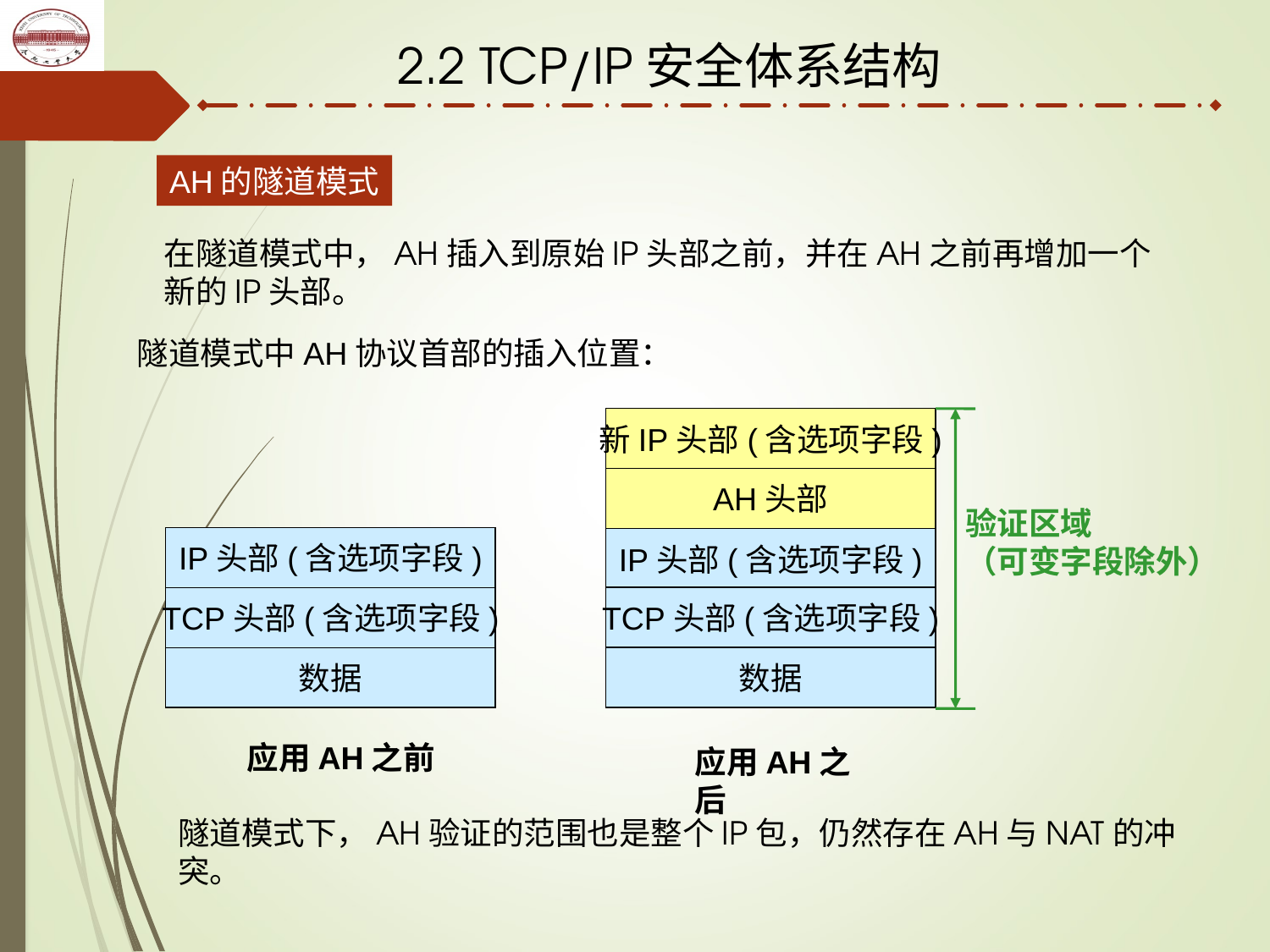

2.2 TCP/IP安全体系结构
AH的隧道模式
在隧道模式中，AH插入到原始IP头部之前，并在AH之前再增加一个新的IP头部。
隧道模式中AH协议首部的插入位置：
新IP头部(含选项字段)

验证区域
（可变字段除外）

AH头部
IP头部(含选项字段)
IP头部(含选项字段)
TCP头部(含选项字段)
TCP头部(含选项字段)
数据
数据
应用AH之前
应用AH之后
隧道模式下，AH验证的范围也是整个IP包，仍然存在AH与NAT的冲突。